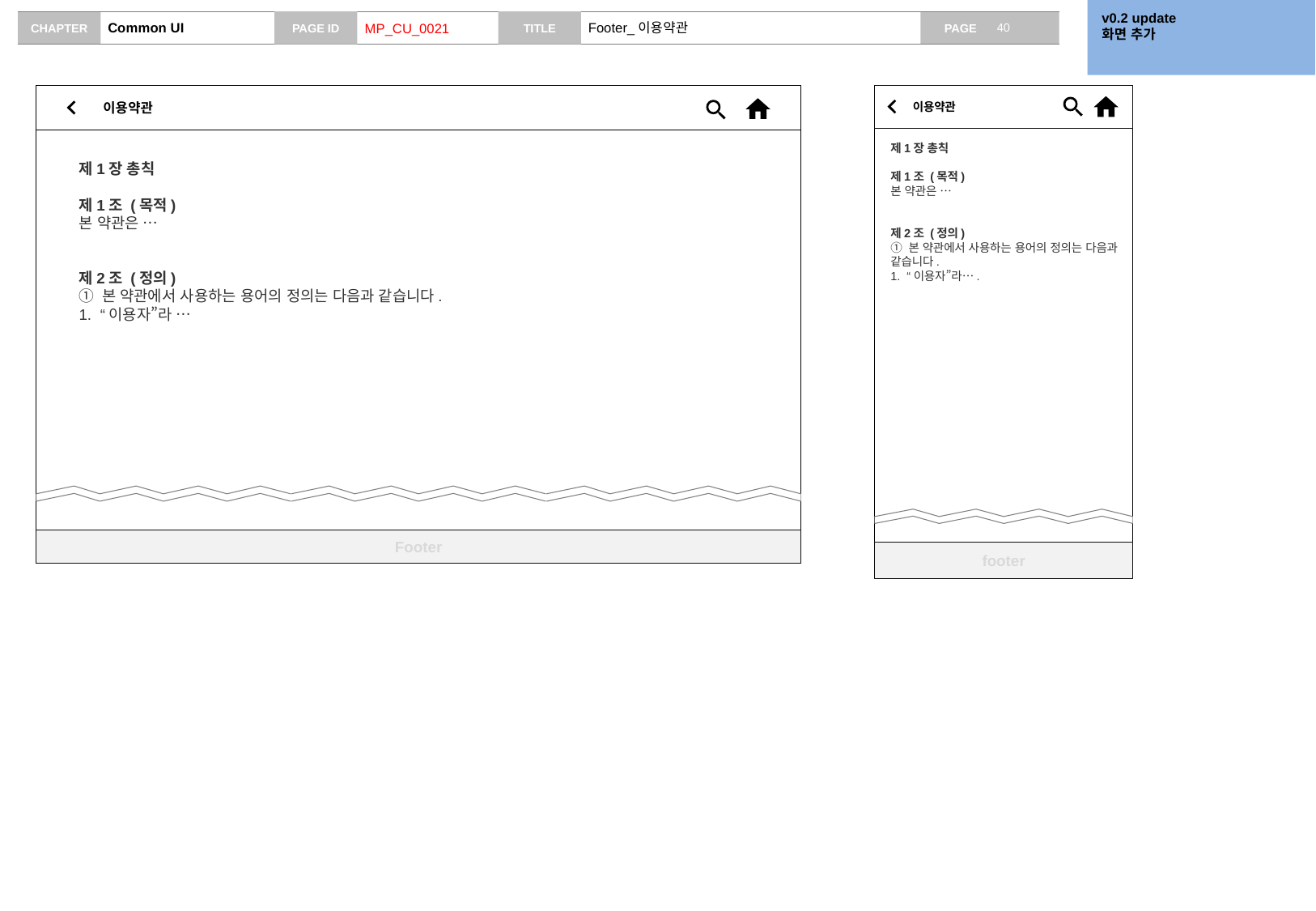

v0.2 update
화면 추가
# Common UI
MP_CU_0021
Footer_이용약관

이용약관

이용약관

제1장 총칙

제1조 (목적)
본 약관은 …

제2조 (정의)
① 본 약관에서 사용하는 용어의 정의는 다음과 같습니다.
1.  “이용자”라….
제1장 총칙

제1조 (목적)
본 약관은 …

제2조 (정의)
① 본 약관에서 사용하는 용어의 정의는 다음과 같습니다.
1.  “이용자”라 …

Footer
footer